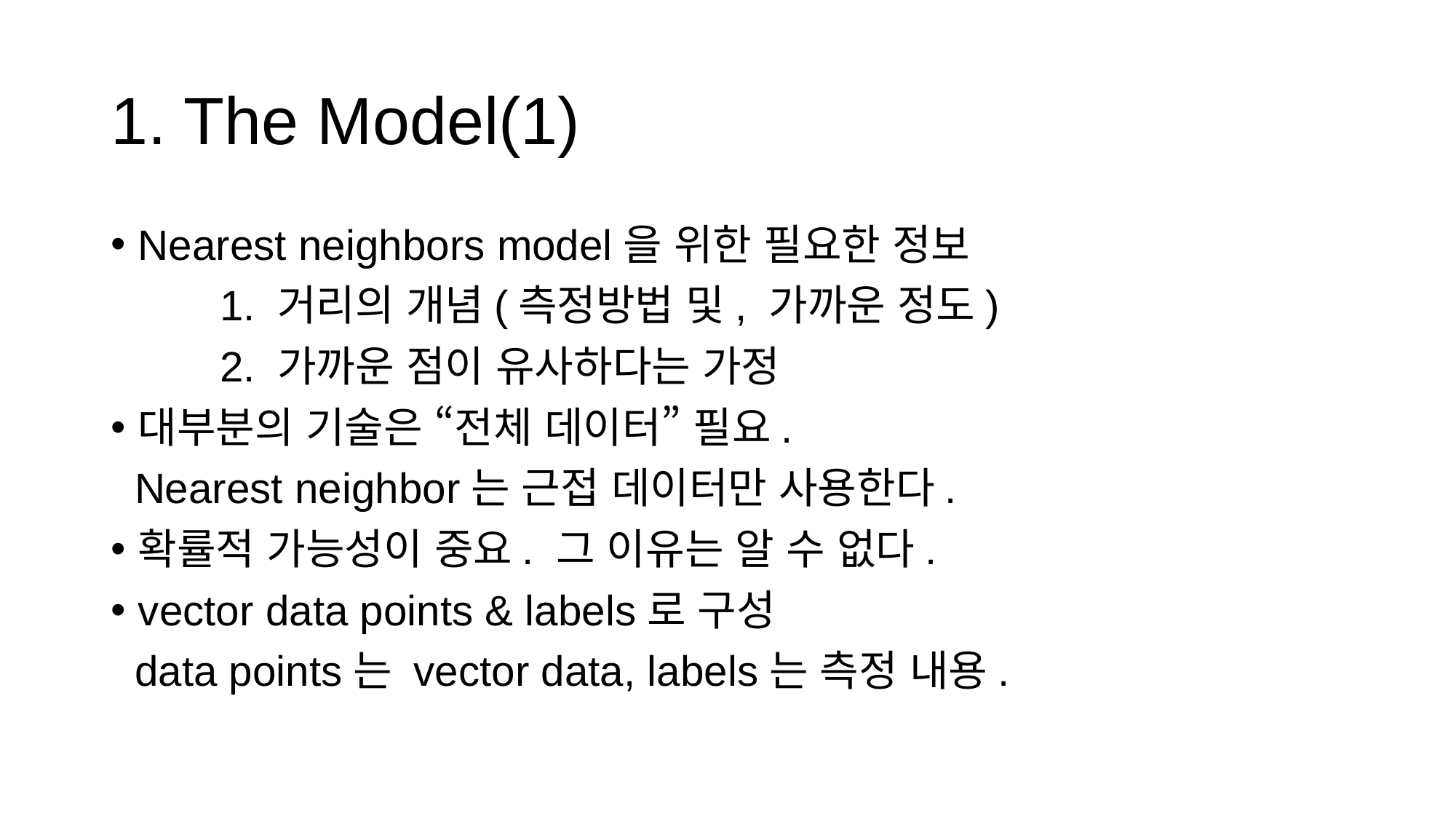

# 1. The Model(1)
Nearest neighbors model을 위한 필요한 정보
	1. 거리의 개념(측정방법 및, 가까운 정도)
	2. 가까운 점이 유사하다는 가정
대부분의 기술은 “전체 데이터” 필요.
  Nearest neighbor는 근접 데이터만 사용한다.
확률적 가능성이 중요. 그 이유는 알 수 없다.
vector data points & labels로 구성
  data points는 vector data, labels는 측정 내용.